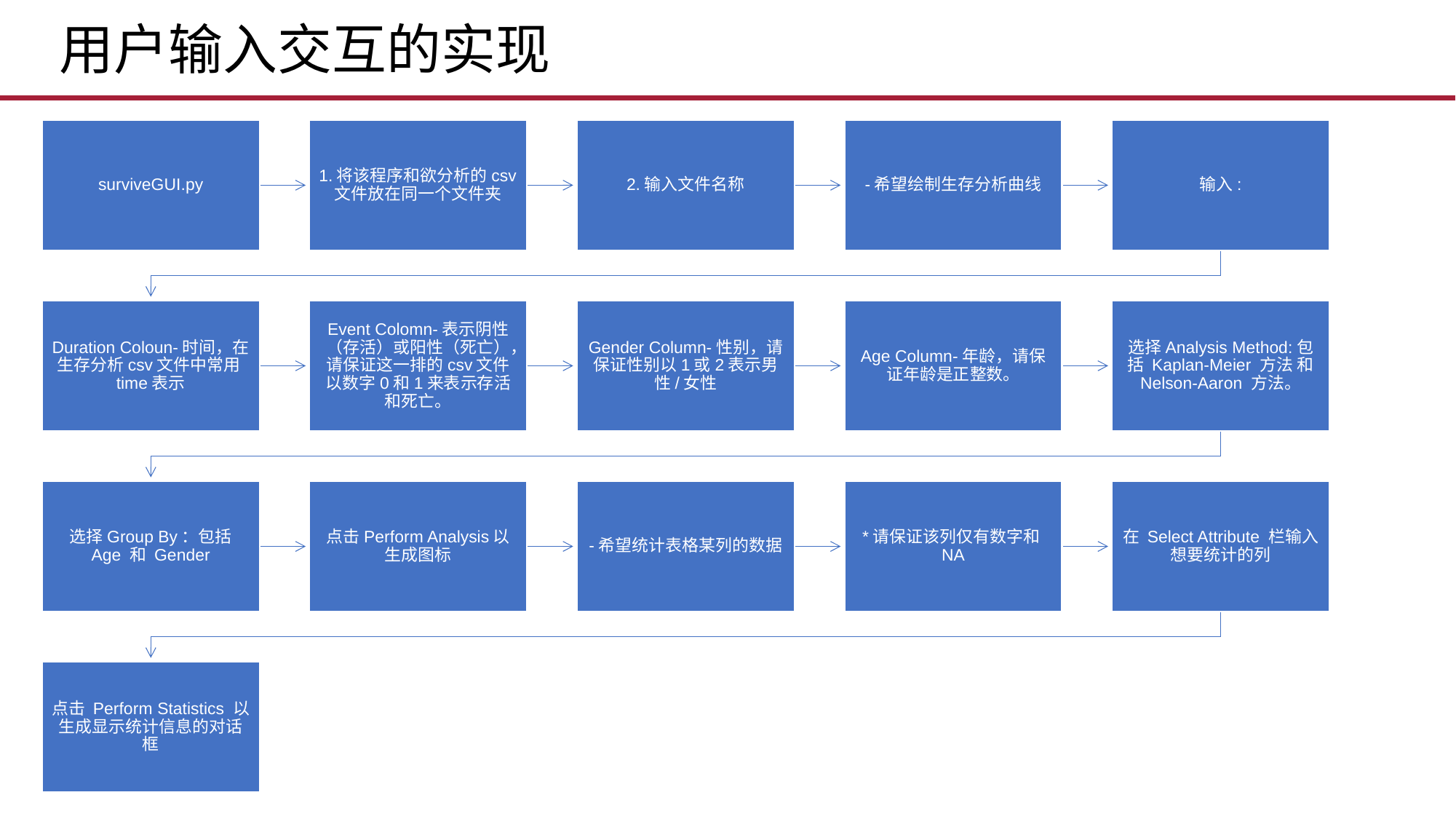

用户输入交互的实现

surviveGUI.py

1.将该程序和欲分析的csv文件放在同一个文件夹

2.输入文件名称

-希望绘制生存分析曲线

输入:

Duration Coloun-时间，在生存分析csv文件中常用time表示

Event Colomn-表示阴性（存活）或阳性（死亡），请保证这一排的csv文件以数字0和1来表示存活和死亡。

Gender Column-性别，请保证性别以1或2表示男性/女性

Age Column-年龄，请保证年龄是正整数。

选择Analysis Method:包括 Kaplan-Meier 方法 和 Nelson-Aaron 方法。

选择Group By：包括 Age 和 Gender

点击Perform Analysis以生成图标

-希望统计表格某列的数据

*请保证该列仅有数字和NA

在 Select Attribute 栏输入想要统计的列
点击 Perform Statistics 以生成显示统计信息的对话框